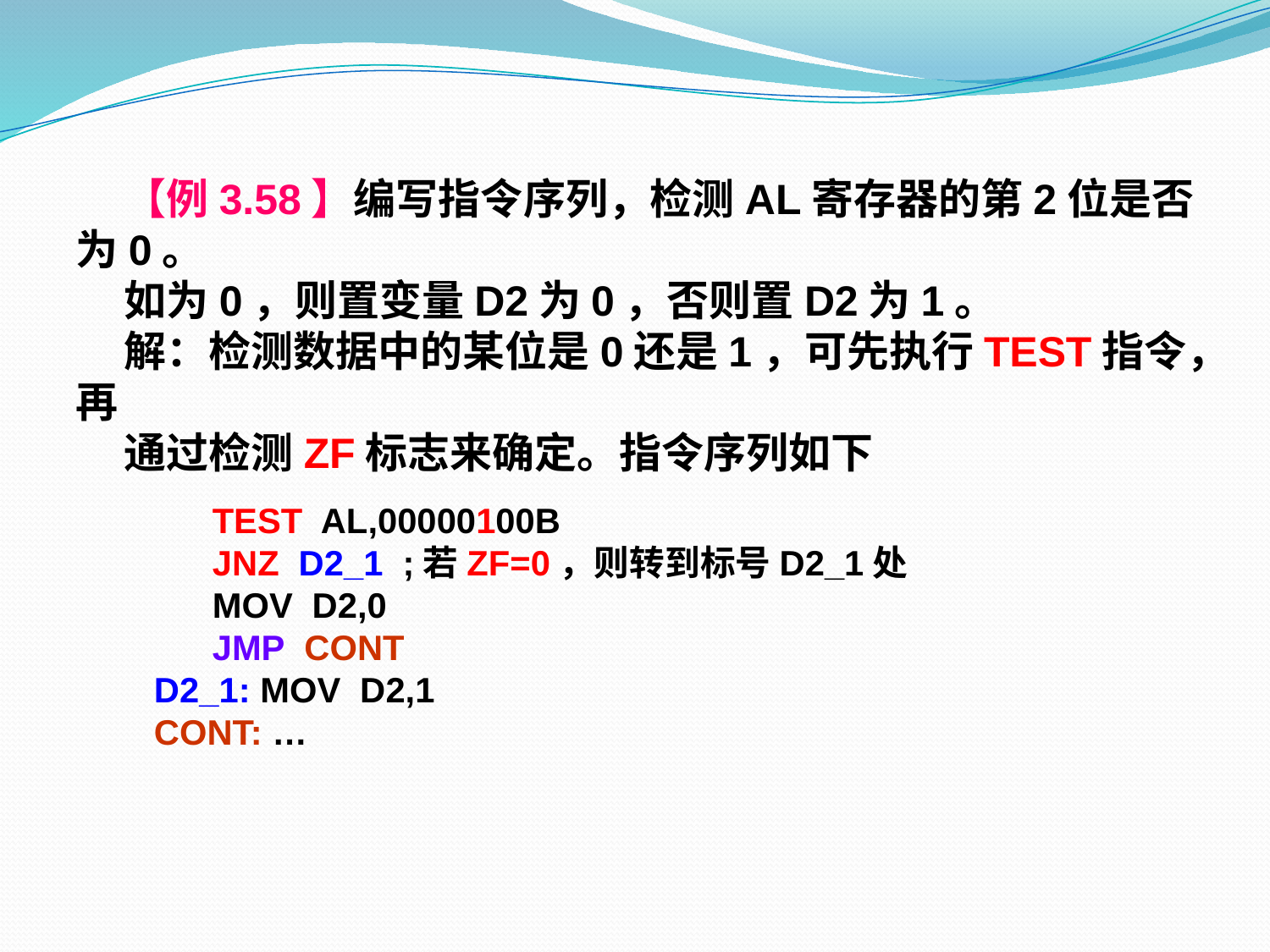

【例3.58】编写指令序列，检测AL寄存器的第2位是否为0。
    如为0，则置变量D2为0，否则置D2为1。
    解：检测数据中的某位是0还是1，可先执行TEST指令，再
    通过检测ZF标志来确定。指令序列如下

              TEST  AL,00000100B
              JNZ  D2_1  ;若ZF=0，则转到标号D2_1处
              MOV  D2,0
              JMP  CONT
        D2_1: MOV  D2,1
        CONT: …